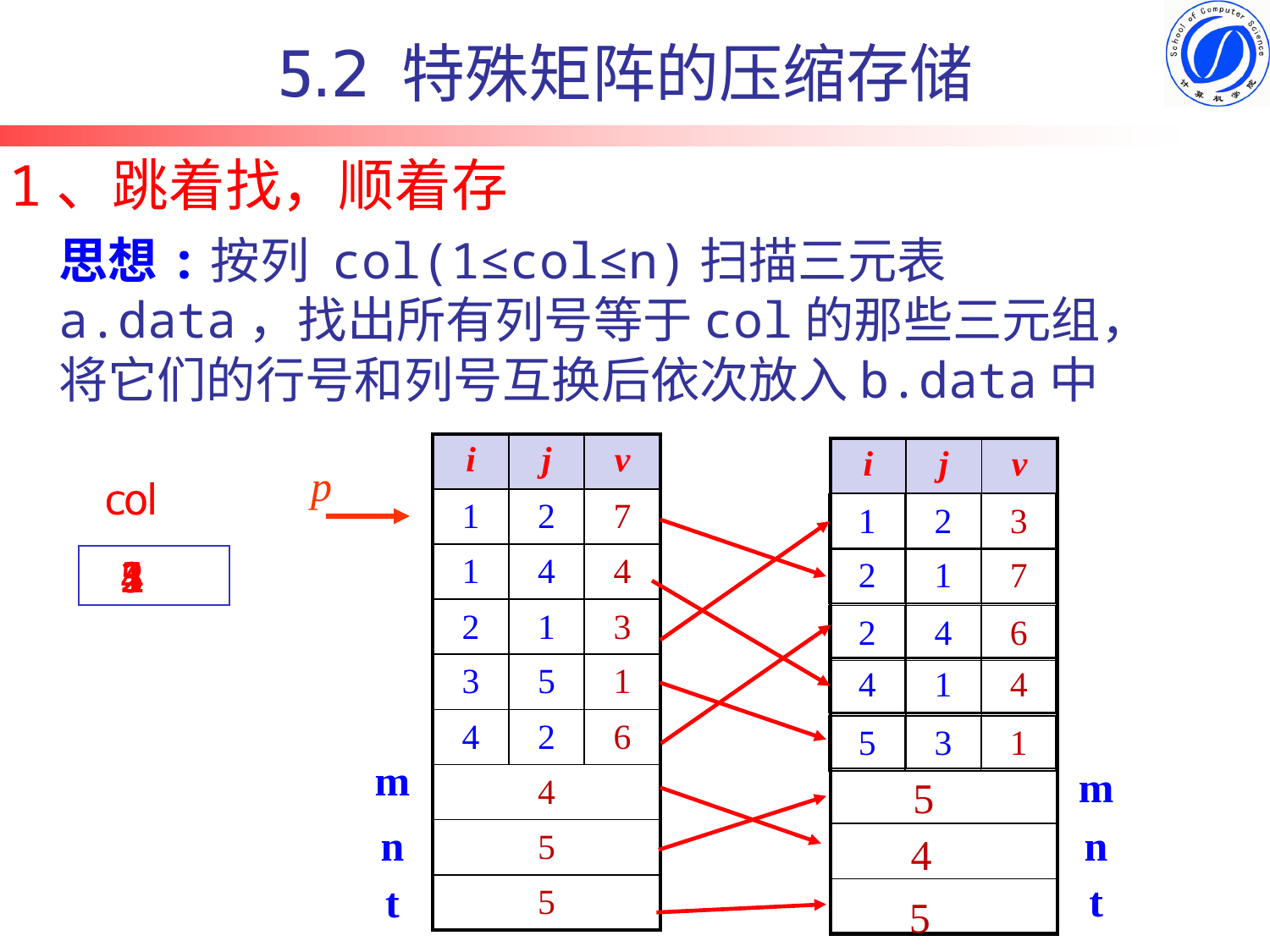

5.2 特殊矩阵的压缩存储
1、跳着找，顺着存
# 思想:按列 col(1≤col≤n)扫描三元表a.data，找出所有列号等于col的那些三元组，将它们的行号和列号互换后依次放入b.data中
| i | j | v |
| --- | --- | --- |
| 1 | 2 | 7 |
| 1 | 4 | 4 |
| 2 | 1 | 3 |
| 3 | 5 | 1 |
| 4 | 2 | 6 |
| 4 |  |  |
| 5 |  |  |
| 5 |  |  |
| i | j | v |
| --- | --- | --- |
|  |  |  |
|  |  |  |
|  |  |  |
|  |  |  |
|  |  |  |
|  |  |  |
|  |  |  |
|  |  |  |
p

col

| 1 | 2 | 3 |
| --- | --- | --- |
1
2
3
4
5
| 2 | 1 | 7 |
| --- | --- | --- |
| 2 | 4 | 6 |
| --- | --- | --- |
| 4 | 1 | 4 |
| --- | --- | --- |
| 5 | 3 | 1 |
| --- | --- | --- |
m
m
5
n
n
4
t
t
5